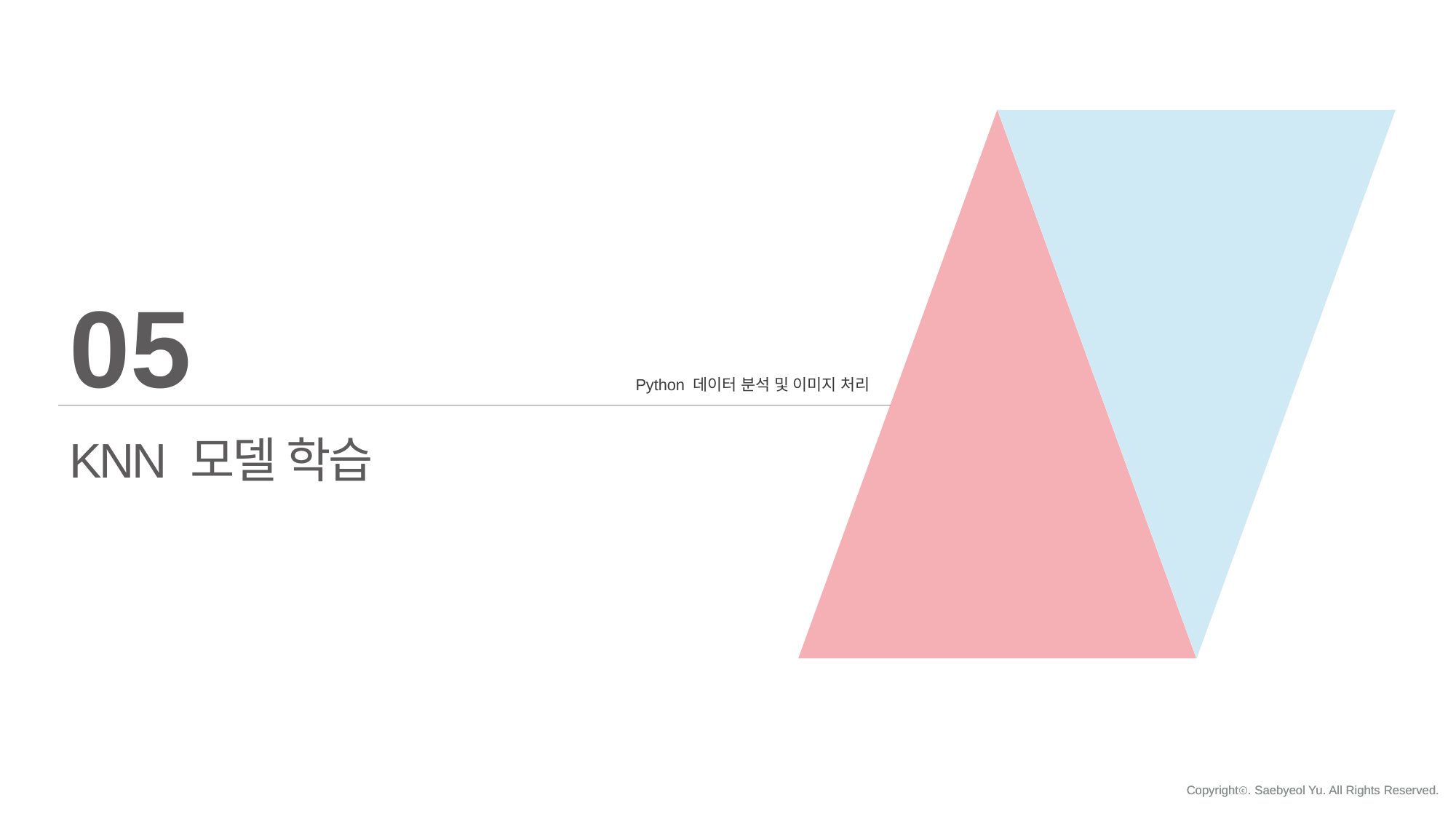

05
Python 데이터 분석 및 이미지 처리
KNN 모델 학습
Copyrightⓒ. Saebyeol Yu. All Rights Reserved.